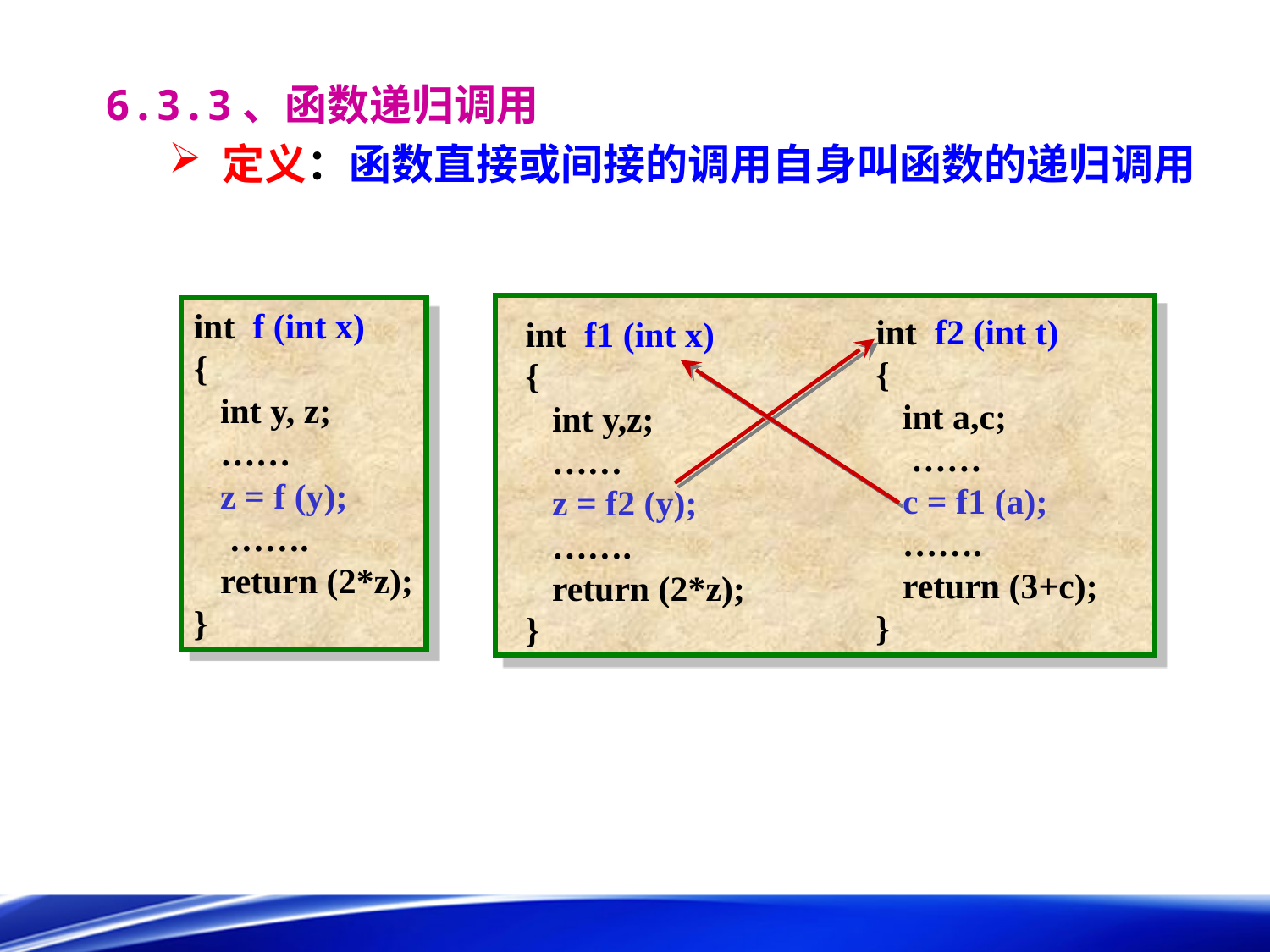

6.3.3、函数递归调用
 定义：函数直接或间接的调用自身叫函数的递归调用

int  f2 (int t)
{
   int a,c;
    ……
   c = f1 (a);
   …….
   return (3+c);
}
int  f1 (int x)
{
   int y,z;
   ……
   z = f2 (y);
   …….
   return (2*z);
}

int  f (int x)
{
   int y, z;
   ……
   z = f (y);
    …….
   return (2*z);
}